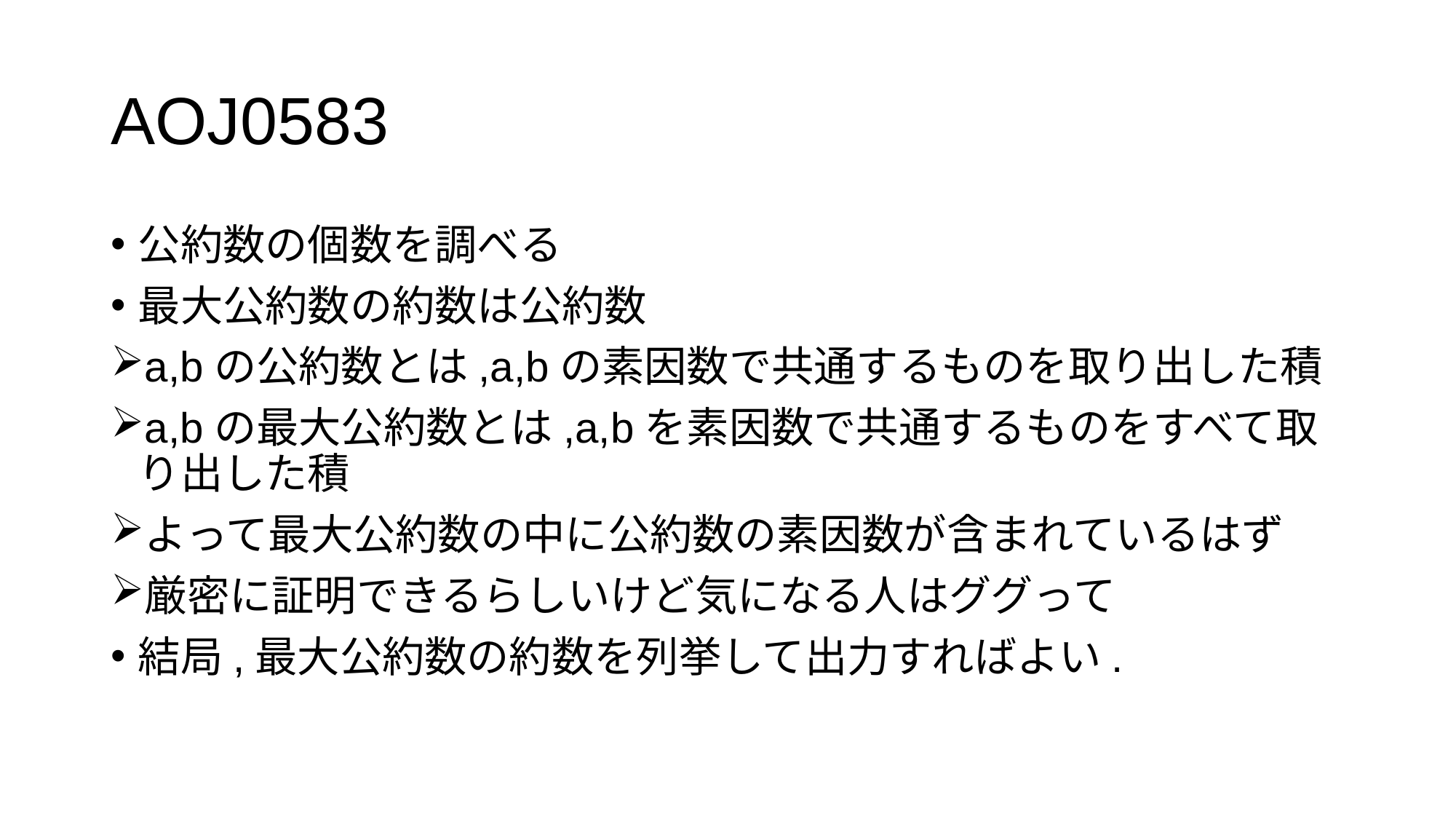

# AOJ0583
公約数の個数を調べる
最大公約数の約数は公約数
a,bの公約数とは,a,bの素因数で共通するものを取り出した積
a,bの最大公約数とは,a,bを素因数で共通するものをすべて取り出した積
よって最大公約数の中に公約数の素因数が含まれているはず
厳密に証明できるらしいけど気になる人はググって
結局,最大公約数の約数を列挙して出力すればよい.